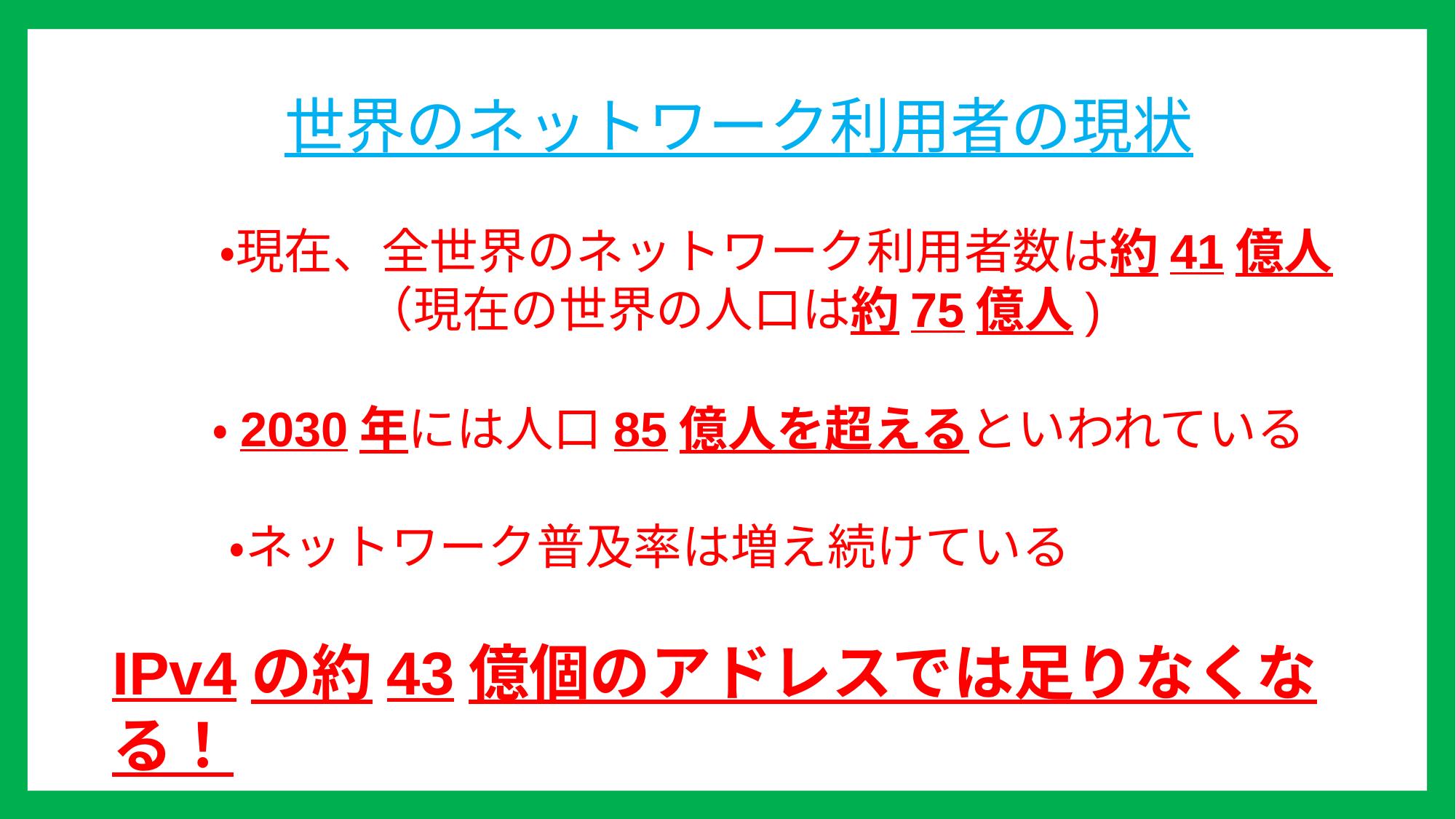

世界のネットワーク利用者の現状
・現在、全世界のネットワーク利用者数は約41億人
　　　（現在の世界の人口は約75億人)
・2030年には人口85億人を超えるといわれている
・ネットワーク普及率は増え続けている
IPv4の約43億個のアドレスでは足りなくなる！